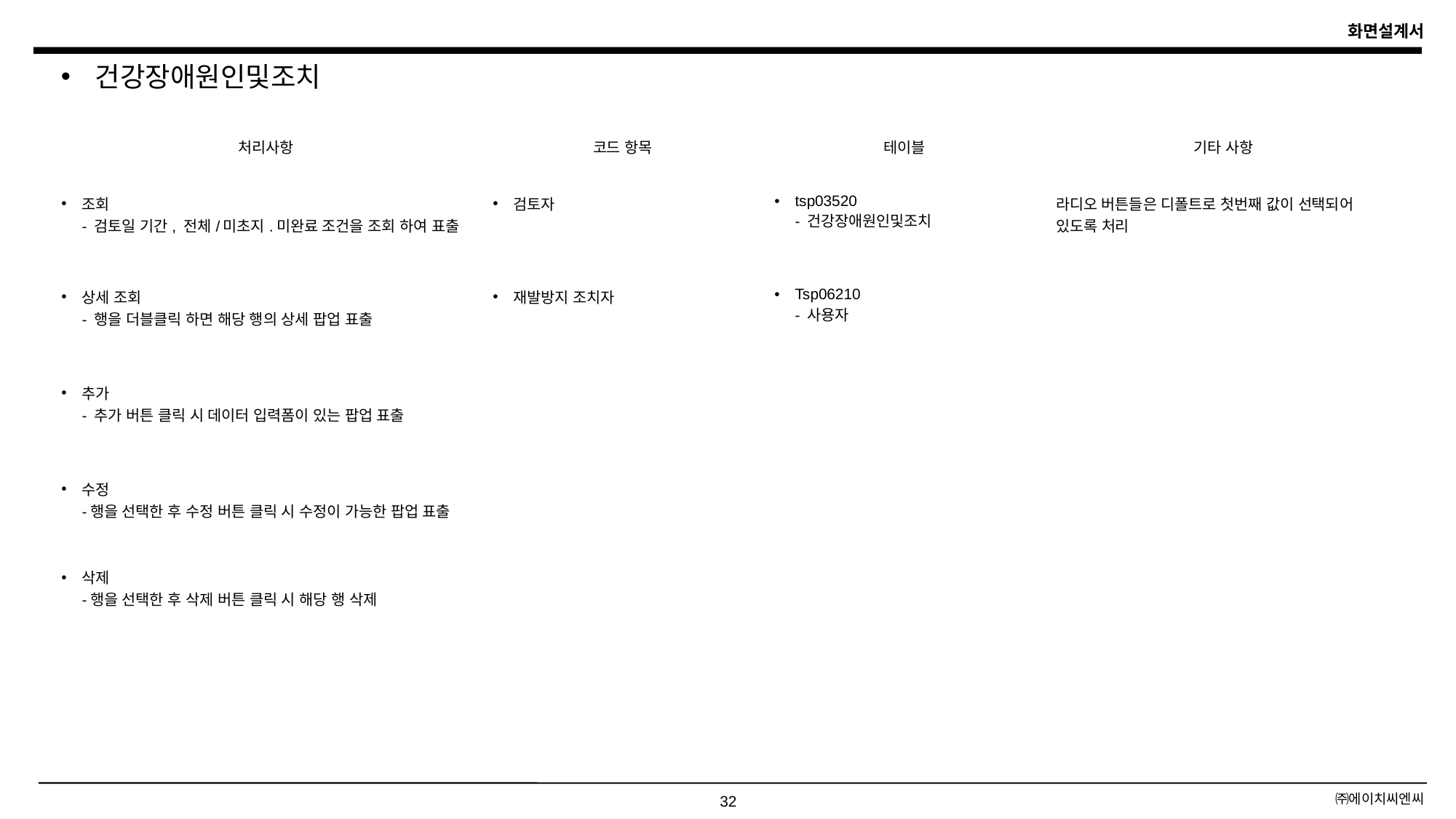

건강장애원인및조치
| 처리사항 | 코드 항목 | 테이블 | 기타 사항 |
| --- | --- | --- | --- |
| 조회 - 검토일 기간, 전체/미초지.미완료 조건을 조회 하여 표출 | 검토자 | tsp03520 - 건강장애원인및조치 | 라디오 버튼들은 디폴트로 첫번째 값이 선택되어 있도록 처리 |
| 상세 조회 - 행을 더블클릭 하면 해당 행의 상세 팝업 표출 | 재발방지 조치자 | Tsp06210 - 사용자 |  |
| 추가 - 추가 버튼 클릭 시 데이터 입력폼이 있는 팝업 표출 |  |  |  |
| 수정 -행을 선택한 후 수정 버튼 클릭 시 수정이 가능한 팝업 표출 |  |  |  |
| 삭제 -행을 선택한 후 삭제 버튼 클릭 시 해당 행 삭제 |  |  |  |